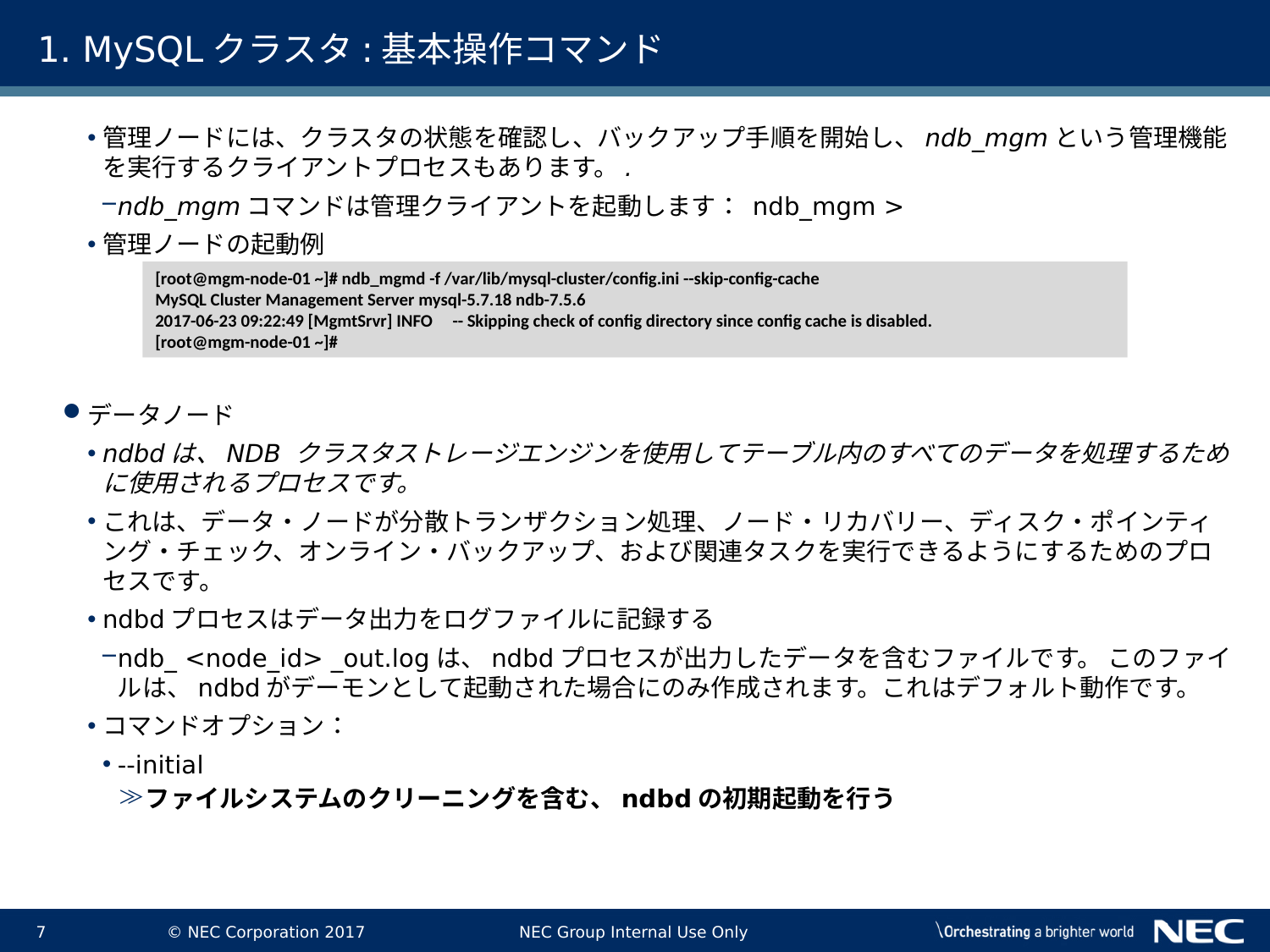

# 1. MySQLクラスタ:基本操作コマンド
管理ノードには、クラスタの状態を確認し、バックアップ手順を開始し、ndb_mgmという管理機能を実行するクライアントプロセスもあります。.
ndb_mgmコマンドは管理クライアントを起動します： ndb_mgm >
管理ノードの起動例

データノード
ndbdは、NDB クラスタストレージエンジンを使用してテーブル内のすべてのデータを処理するために使用されるプロセスです。
これは、データ・ノードが分散トランザクション処理、ノード・リカバリー、ディスク・ポインティング・チェック、オンライン・バックアップ、および関連タスクを実行できるようにするためのプロセスです。
ndbdプロセスはデータ出力をログファイルに記録する
ndb_ <node_id> _out.logは、ndbdプロセスが出力したデータを含むファイルです。 このファイルは、ndbdがデーモンとして起動された場合にのみ作成されます。これはデフォルト動作です。
コマンドオプション：
--initial
ファイルシステムのクリーニングを含む、ndbdの初期起動を行う
[root@mgm-node-01 ~]# ndb_mgmd -f /var/lib/mysql-cluster/config.ini --skip-config-cache
MySQL Cluster Management Server mysql-5.7.18 ndb-7.5.6
2017-06-23 09:22:49 [MgmtSrvr] INFO     -- Skipping check of config directory since config cache is disabled.
[root@mgm-node-01 ~]#